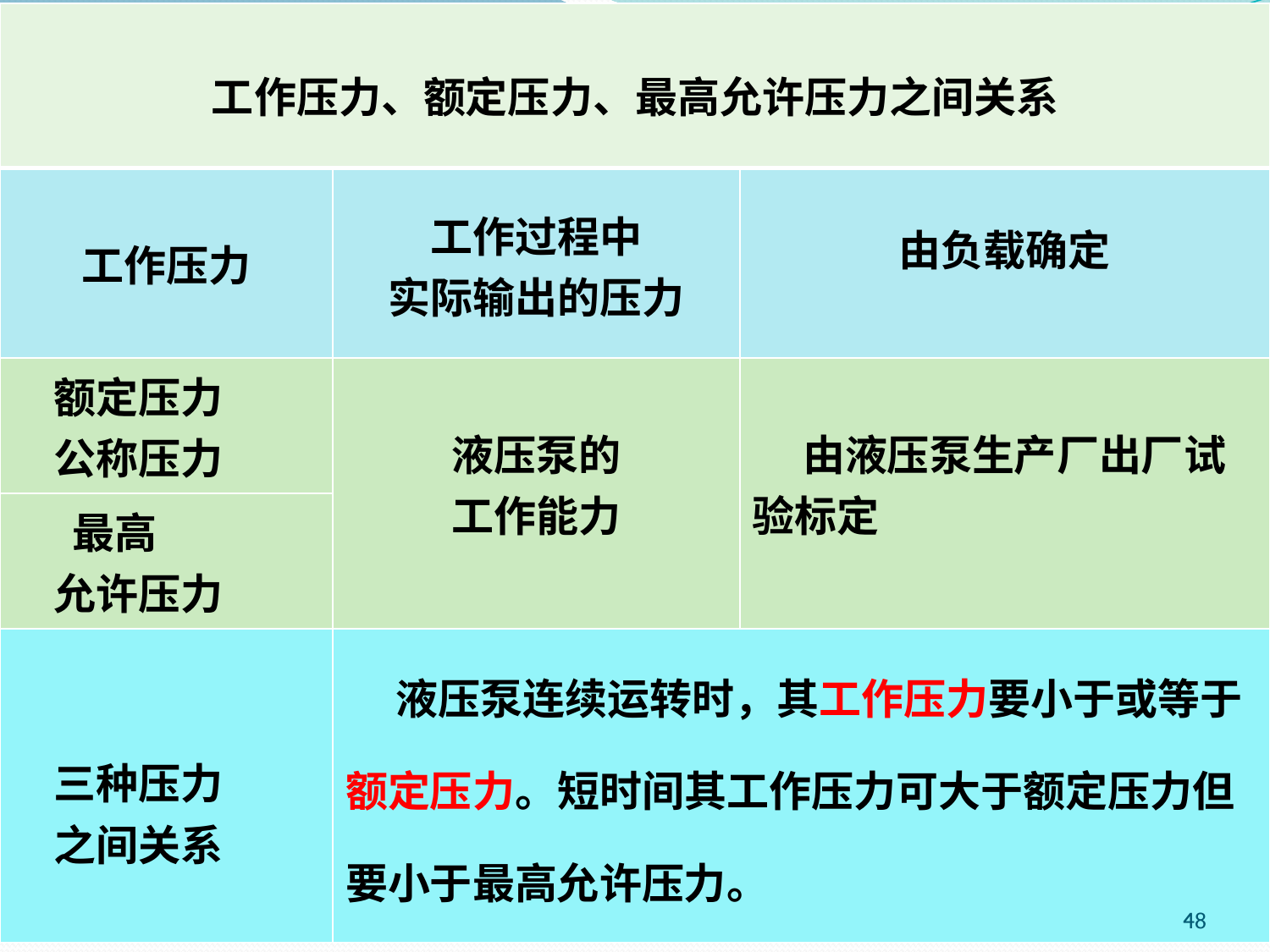

| 工作压力、额定压力、最高允许压力之间关系 |  |  |
| --- | --- | --- |
| 工作压力 | 工作过程中 实际输出的压力 | 由负载确定 |
| 额定压力 公称压力 | 液压泵的 工作能力 | 由液压泵生产厂出厂试验标定 |
| 最高 允许压力 |  |  |
| 三种压力 之间关系 | 液压泵连续运转时，其工作压力要小于或等于额定压力。短时间其工作压力可大于额定压力但要小于最高允许压力。 |  |
48